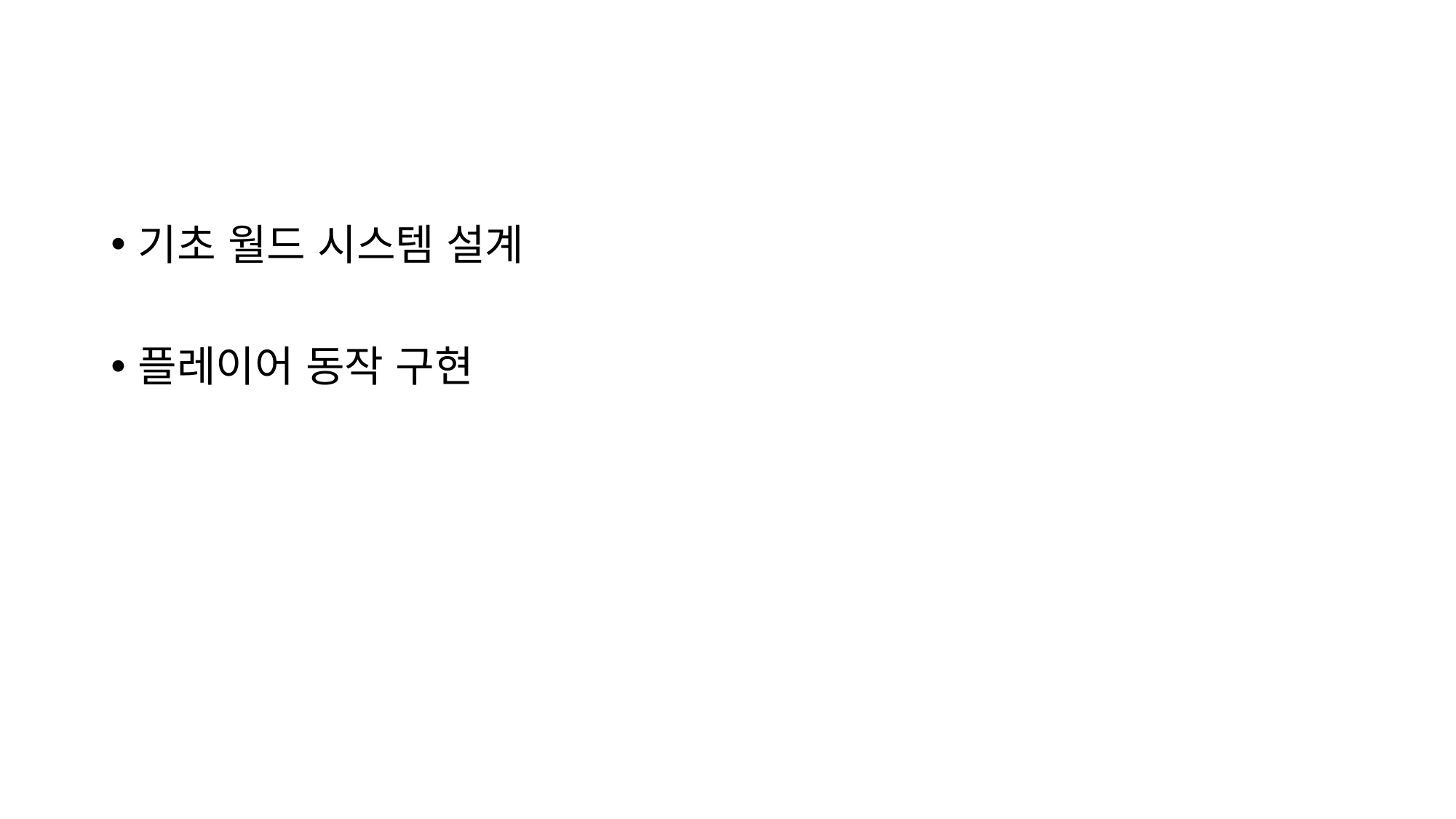

#
기초 월드 시스템 설계

플레이어 동작 구현